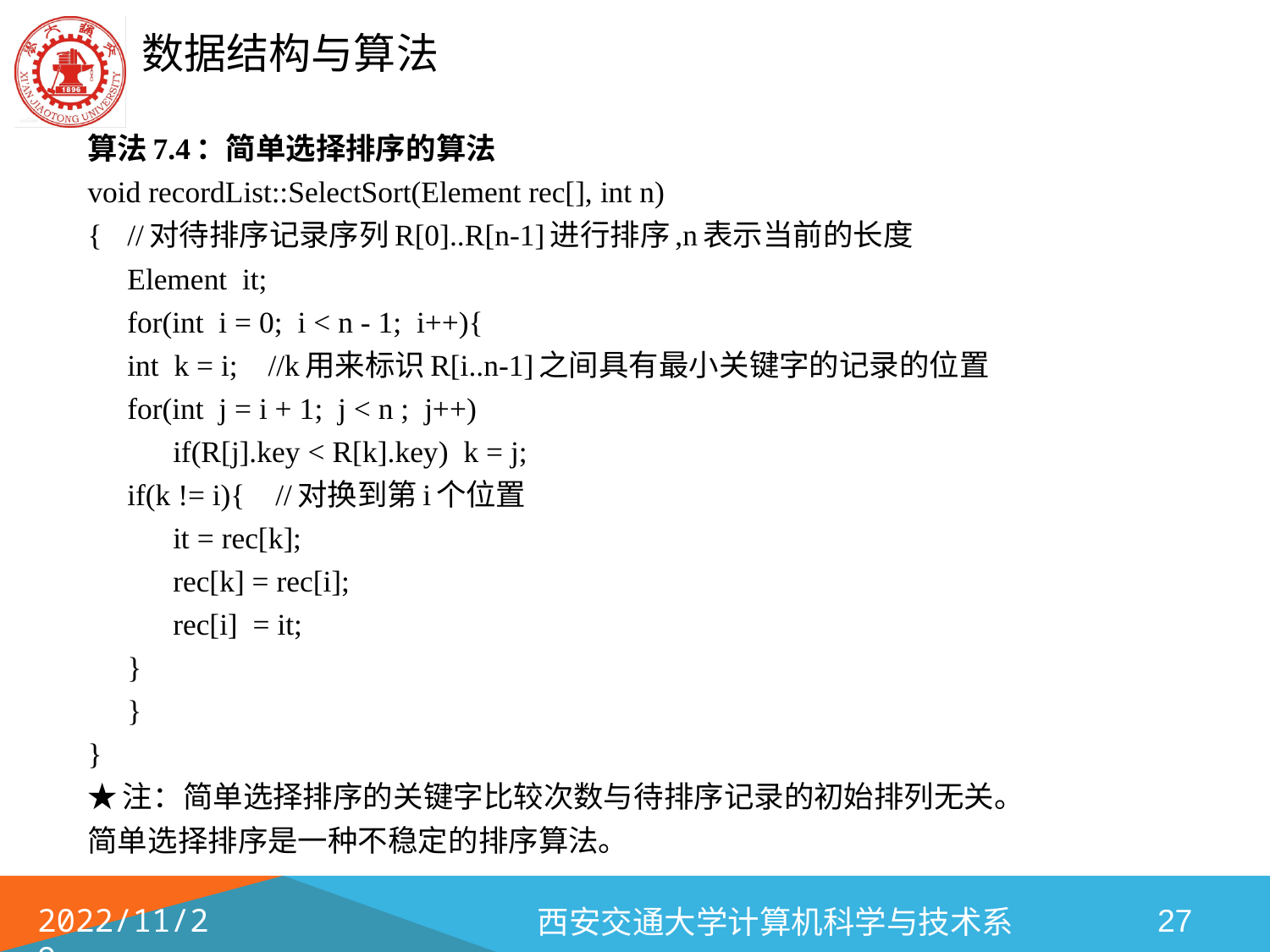

算法7.4：简单选择排序的算法
void recordList::SelectSort(Element rec[], int n)
{  	//对待排序记录序列R[0]..R[n-1]进行排序,n表示当前的长度
	Element  it;
	for(int  i = 0;  i < n - 1;  i++){
		int  k = i;    //k用来标识R[i..n-1]之间具有最小关键字的记录的位置
		for(int  j = i + 1;  j < n ;  j++)
		      if(R[j].key < R[k].key)  k = j;
		if(k != i){    //对换到第i个位置
		      it = rec[k];
		      rec[k] = rec[i];
		      rec[i]  = it;
		}
	}
}
★注：简单选择排序的关键字比较次数与待排序记录的初始排列无关。
简单选择排序是一种不稳定的排序算法。